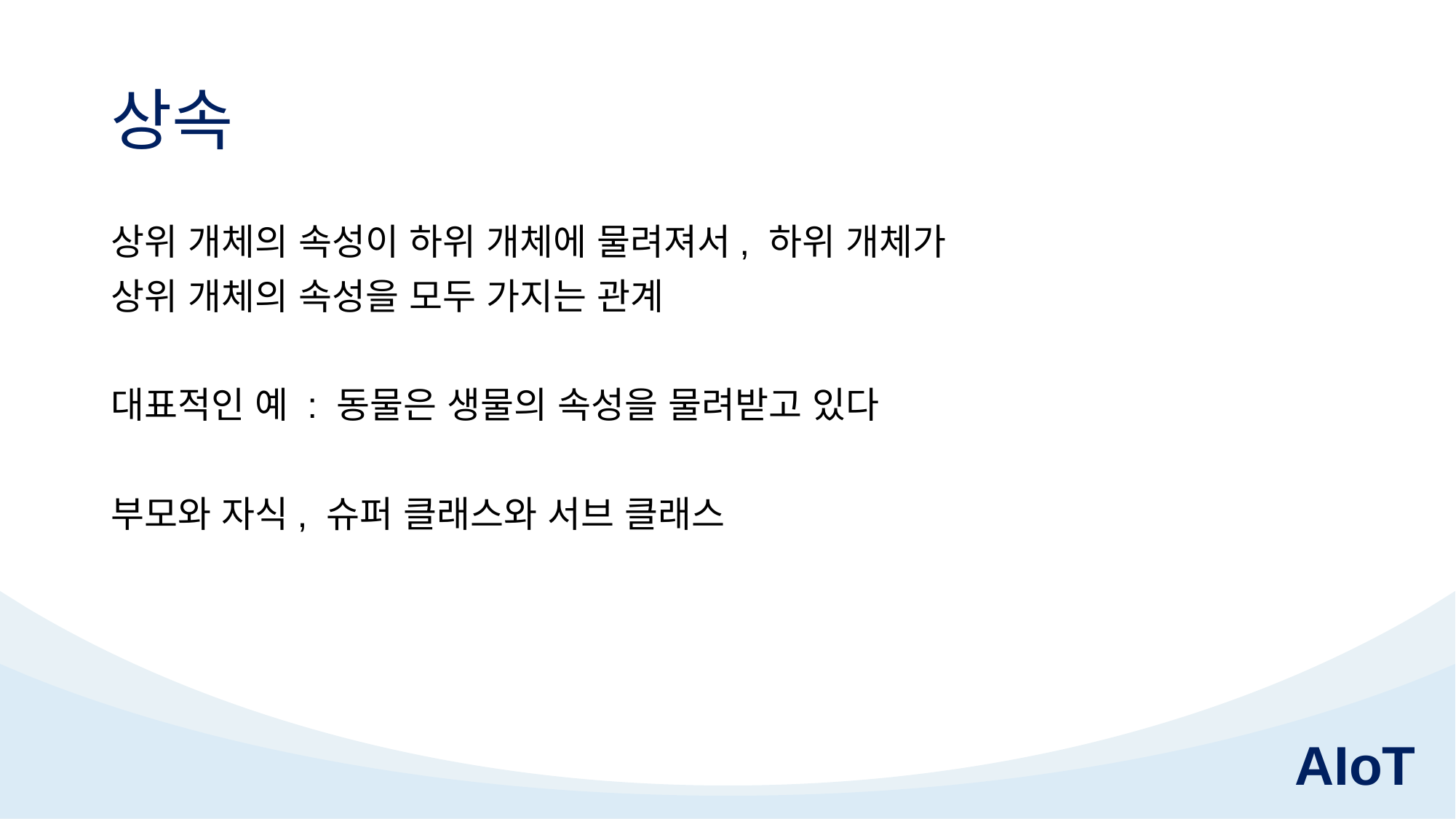

# 상속
상위 개체의 속성이 하위 개체에 물려져서, 하위 개체가
상위 개체의 속성을 모두 가지는 관계

대표적인 예 : 동물은 생물의 속성을 물려받고 있다

부모와 자식, 슈퍼 클래스와 서브 클래스